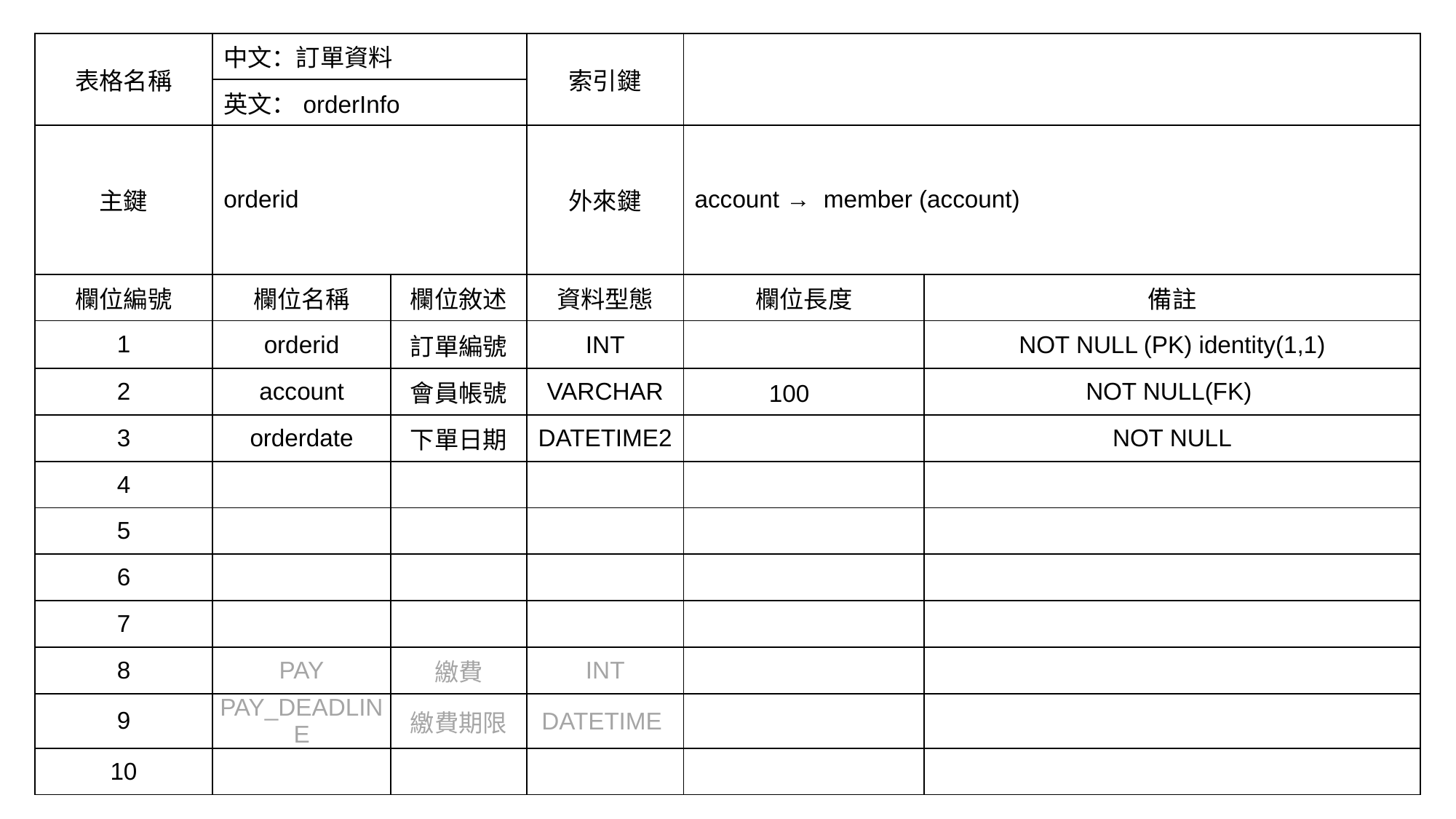

| 表格名稱 | 中文：訂單資料 |  | 索引鍵 |  |  |
| --- | --- | --- | --- | --- | --- |
|  | 英文：orderInfo |  |  |  |  |
| 主鍵 | orderid |  | 外來鍵 | account → member (account) |  |
| 欄位編號 | 欄位名稱 | 欄位敘述 | 資料型態 | 欄位長度 | 備註 |
| 1 | orderid | 訂單編號 | INT |  | NOT NULL (PK) identity(1,1) |
| 2 | account | 會員帳號 | VARCHAR | 100 | NOT NULL(FK) |
| 3 | orderdate | 下單日期 | DATETIME2 |  | NOT NULL |
| 4 |  |  |  |  |  |
| 5 |  |  |  |  |  |
| 6 |  |  |  |  |  |
| 7 |  |  |  |  |  |
| 8 | PAY | 繳費 | INT |  |  |
| 9 | PAY\_DEADLINE | 繳費期限 | DATETIME |  |  |
| 10 |  |  |  |  |  |